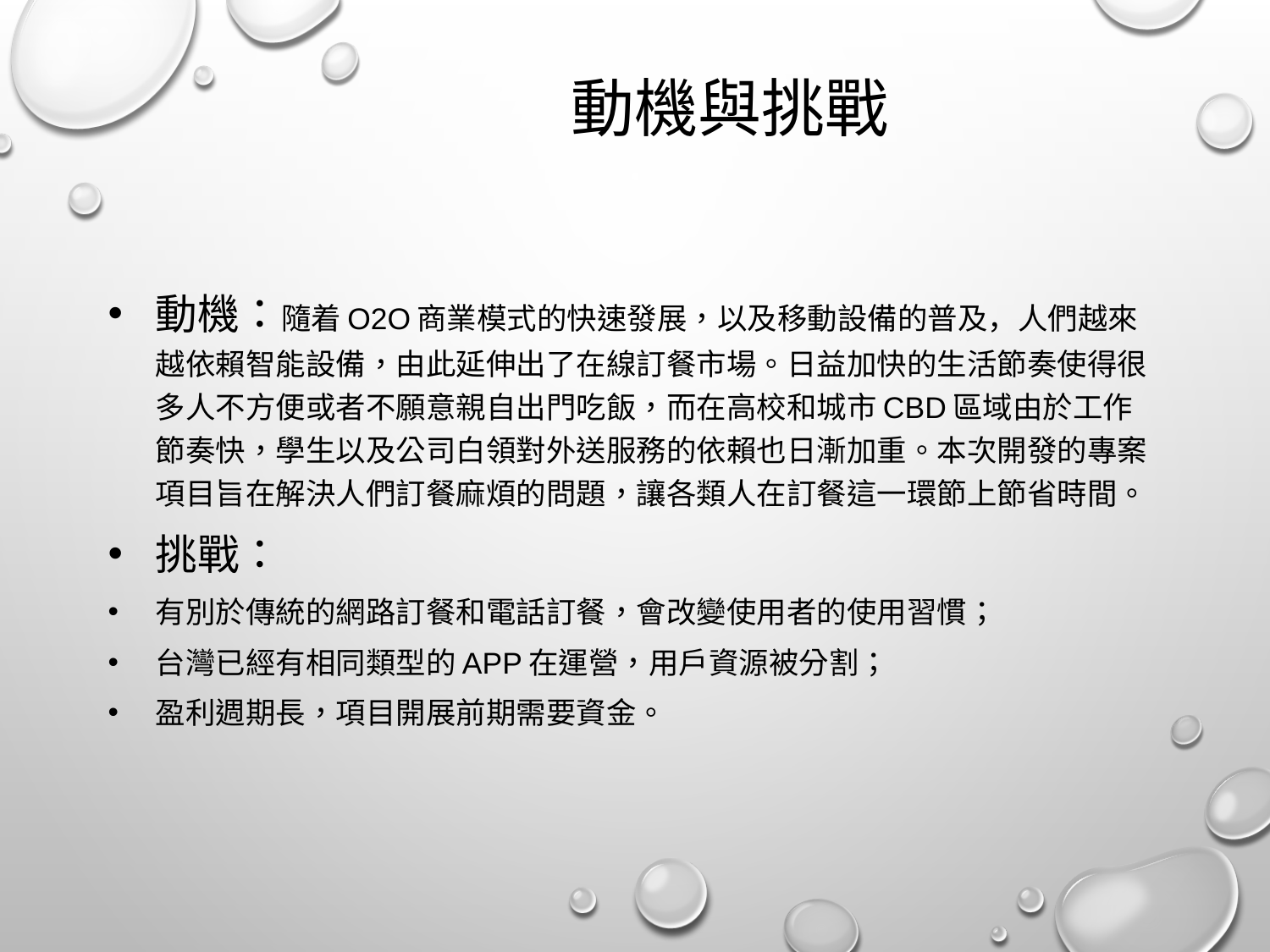

# 動機與挑戰
動機：隨着O2O商業模式的快速發展，以及移動設備的普及，人們越來越依賴智能設備，由此延伸出了在線訂餐市場。日益加快的生活節奏使得很多人不方便或者不願意親自出門吃飯，而在高校和城市CBD區域由於工作節奏快，學生以及公司白領對外送服務的依賴也日漸加重。本次開發的專案項目旨在解決人們訂餐麻煩的問題，讓各類人在訂餐這一環節上節省時間。
挑戰：
有別於傳統的網路訂餐和電話訂餐，會改變使用者的使用習慣；
台灣已經有相同類型的APP在運營，用戶資源被分割；
盈利週期長，項目開展前期需要資金。